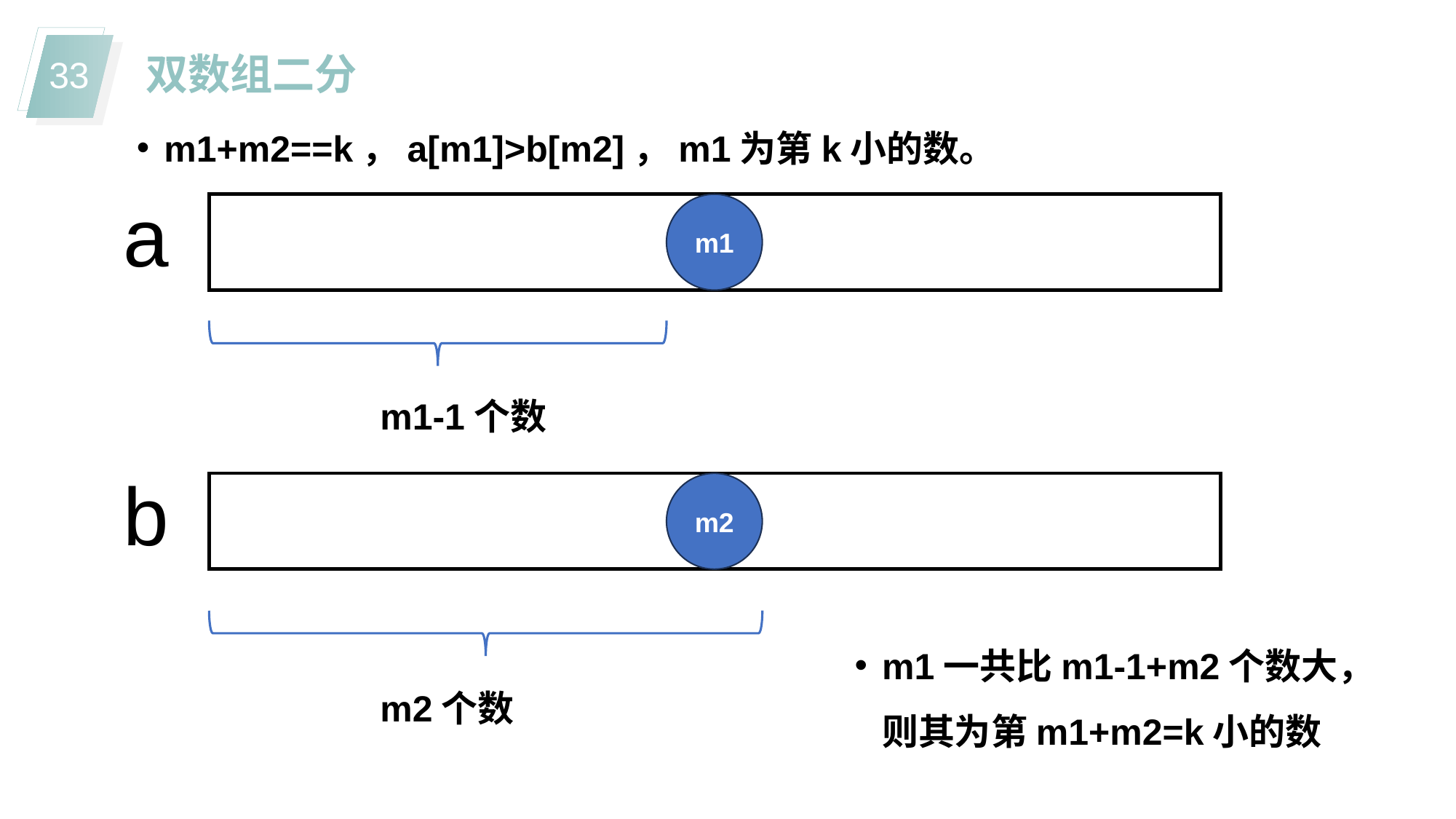

双数组二分
m1+m2==k，a[m1]>b[m2]，m1为第k小的数。

a

m1

m1-1个数
b

m2
m1一共比m1-1+m2个数大，则其为第m1+m2=k小的数
m2个数